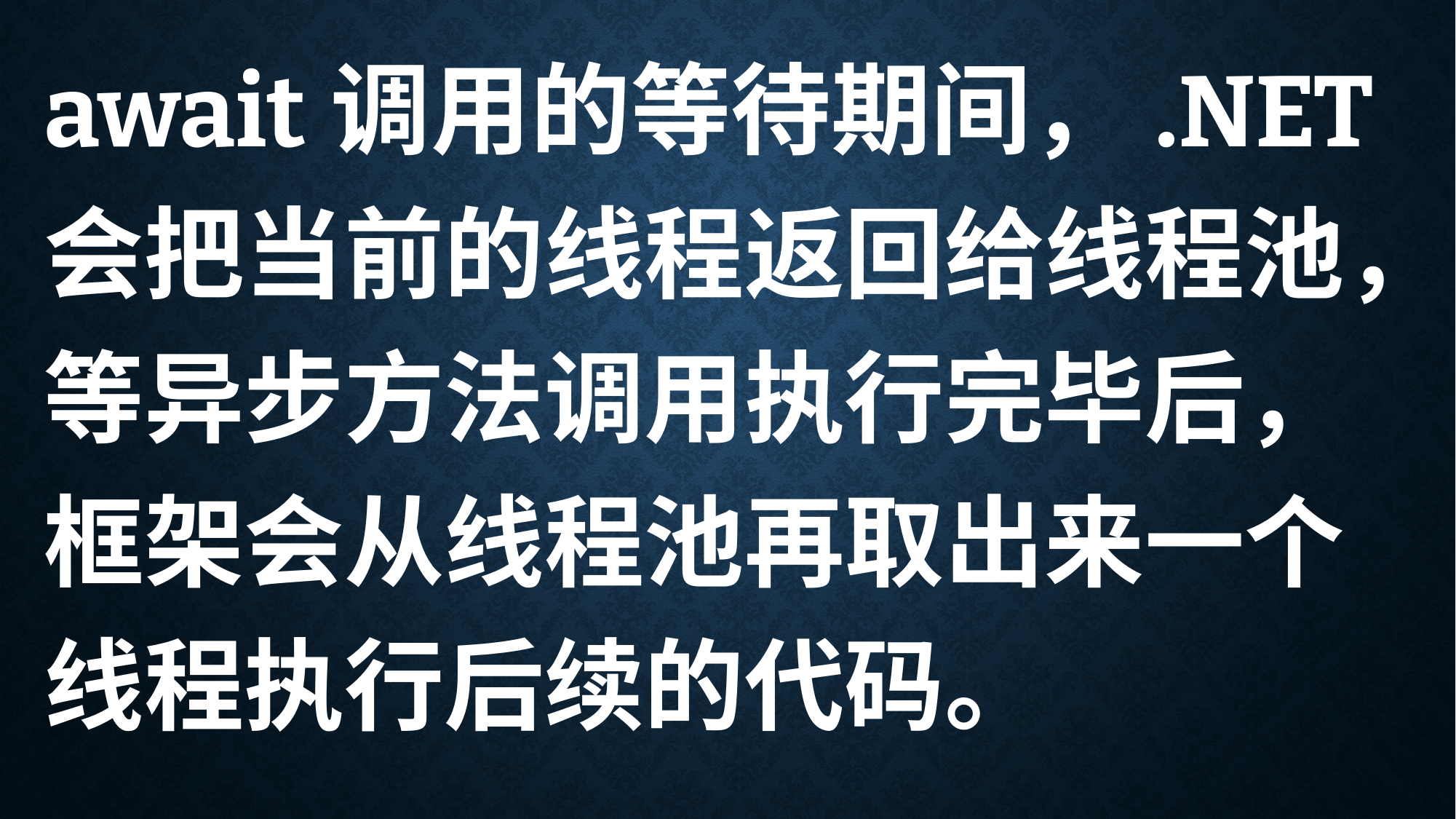

await调用的等待期间，.NET会把当前的线程返回给线程池，等异步方法调用执行完毕后，框架会从线程池再取出来一个线程执行后续的代码。